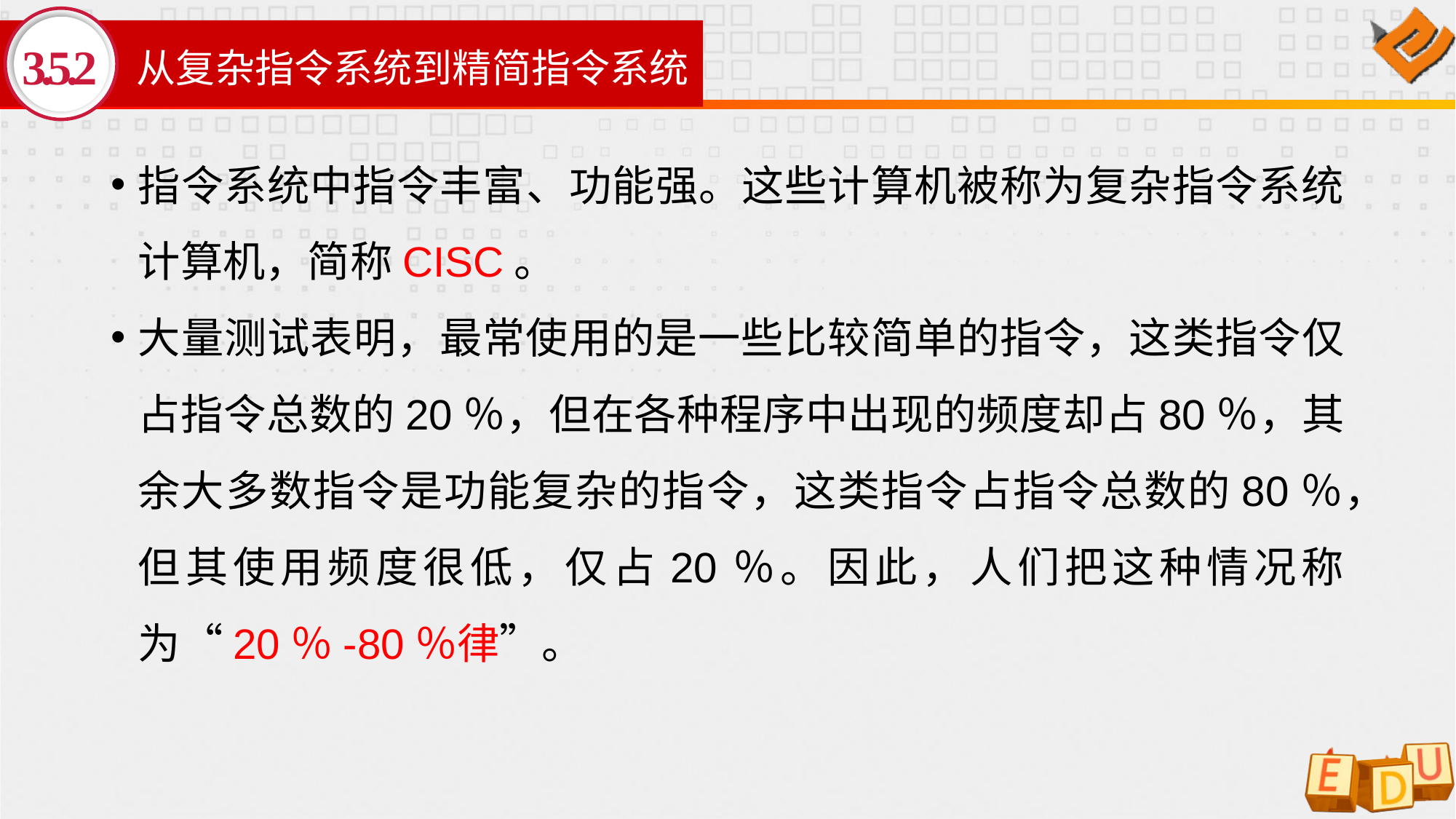

# 从复杂指令系统到精简指令系统
3.5.2
指令系统中指令丰富、功能强。这些计算机被称为复杂指令系统计算机，简称CISC。
大量测试表明，最常使用的是一些比较简单的指令，这类指令仅占指令总数的20％，但在各种程序中出现的频度却占80％，其余大多数指令是功能复杂的指令，这类指令占指令总数的80％，但其使用频度很低，仅占20％。因此，人们把这种情况称为“20％-80％律”。